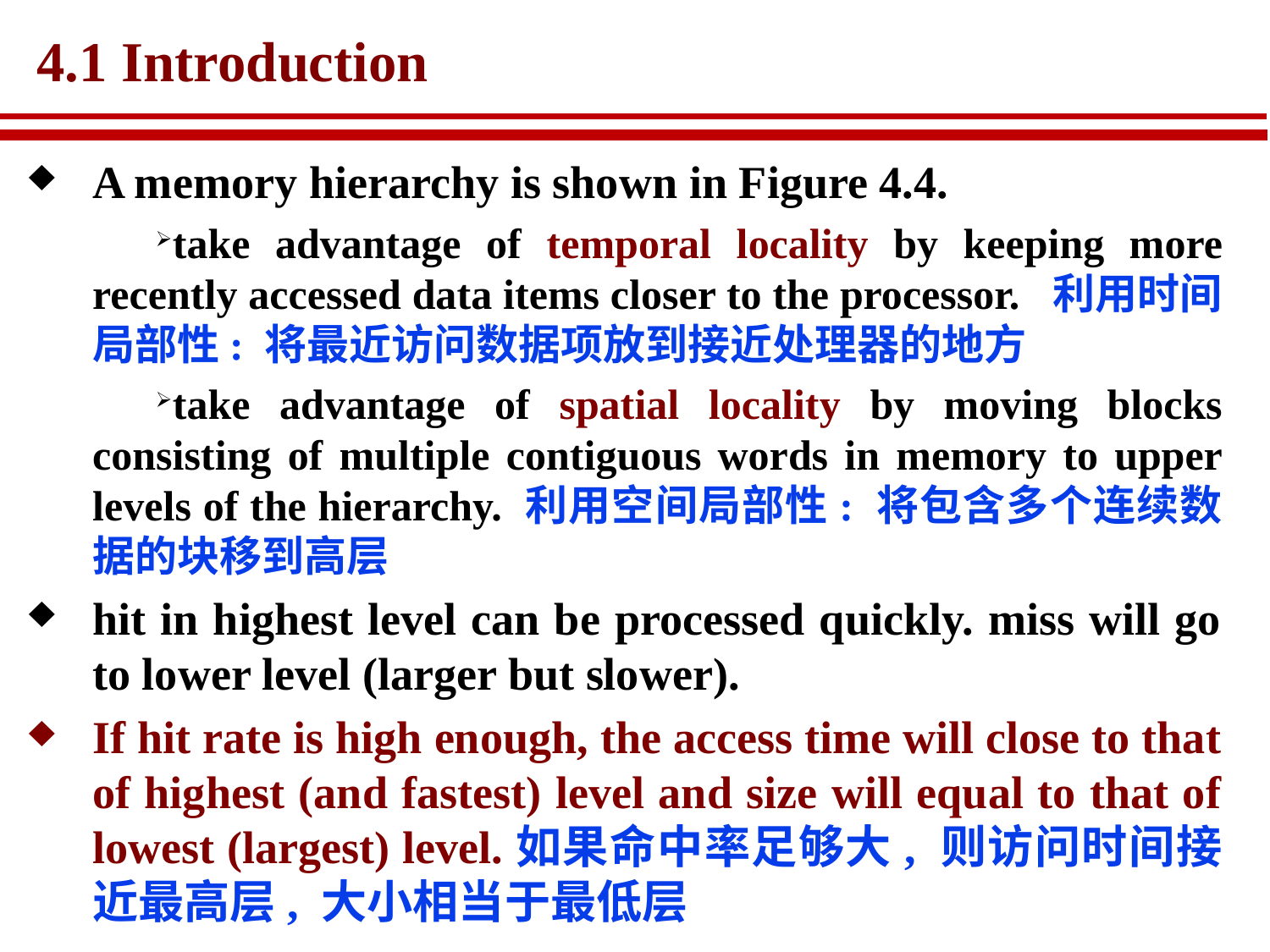

# 4.1 Introduction
A memory hierarchy is shown in Figure 4.4.
take advantage of temporal locality by keeping more recently accessed data items closer to the processor.  利用时间局部性: 将最近访问数据项放到接近处理器的地方
take advantage of spatial locality by moving blocks consisting of multiple contiguous words in memory to upper levels of the hierarchy. 利用空间局部性: 将包含多个连续数据的块移到高层
hit in highest level can be processed quickly. miss will go to lower level (larger but slower).
If hit rate is high enough, the access time will close to that of highest (and fastest) level and size will equal to that of lowest (largest) level.如果命中率足够大, 则访问时间接近最高层, 大小相当于最低层